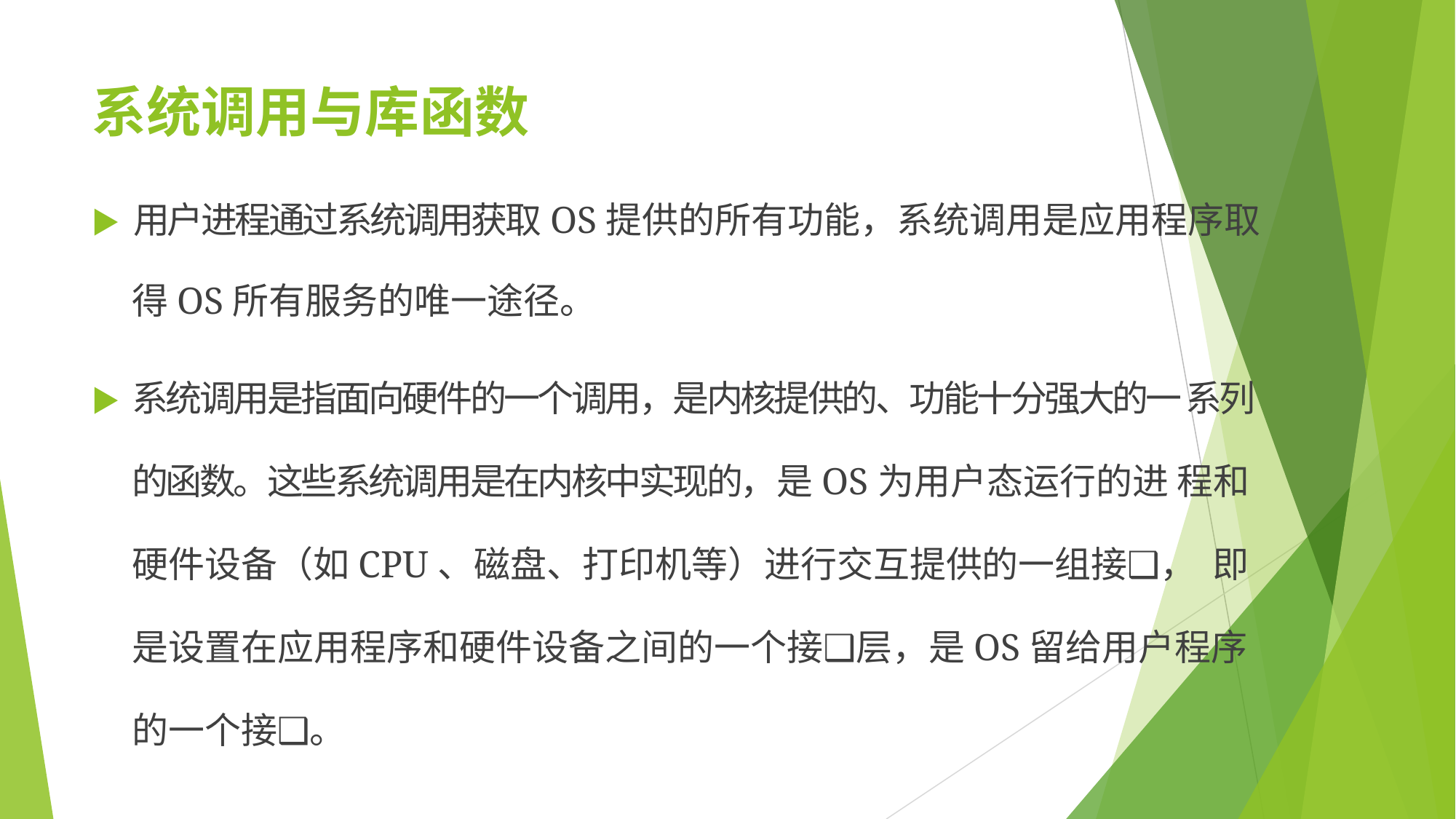

# 系统调用与库函数
▶	用户进程通过系统调用获取OS提供的所有功能，系统调用是应用程序取

得OS所有服务的唯一途径。
▶	系统调用是指面向硬件的一个调用，是内核提供的、功能十分强大的一 系列的函数。这些系统调用是在内核中实现的，是OS为用户态运行的进 程和硬件设备（如CPU、磁盘、打印机等）进行交互提供的一组接❑，  即是设置在应用程序和硬件设备之间的一个接❑层，是OS留给用户程序 的一个接❑。